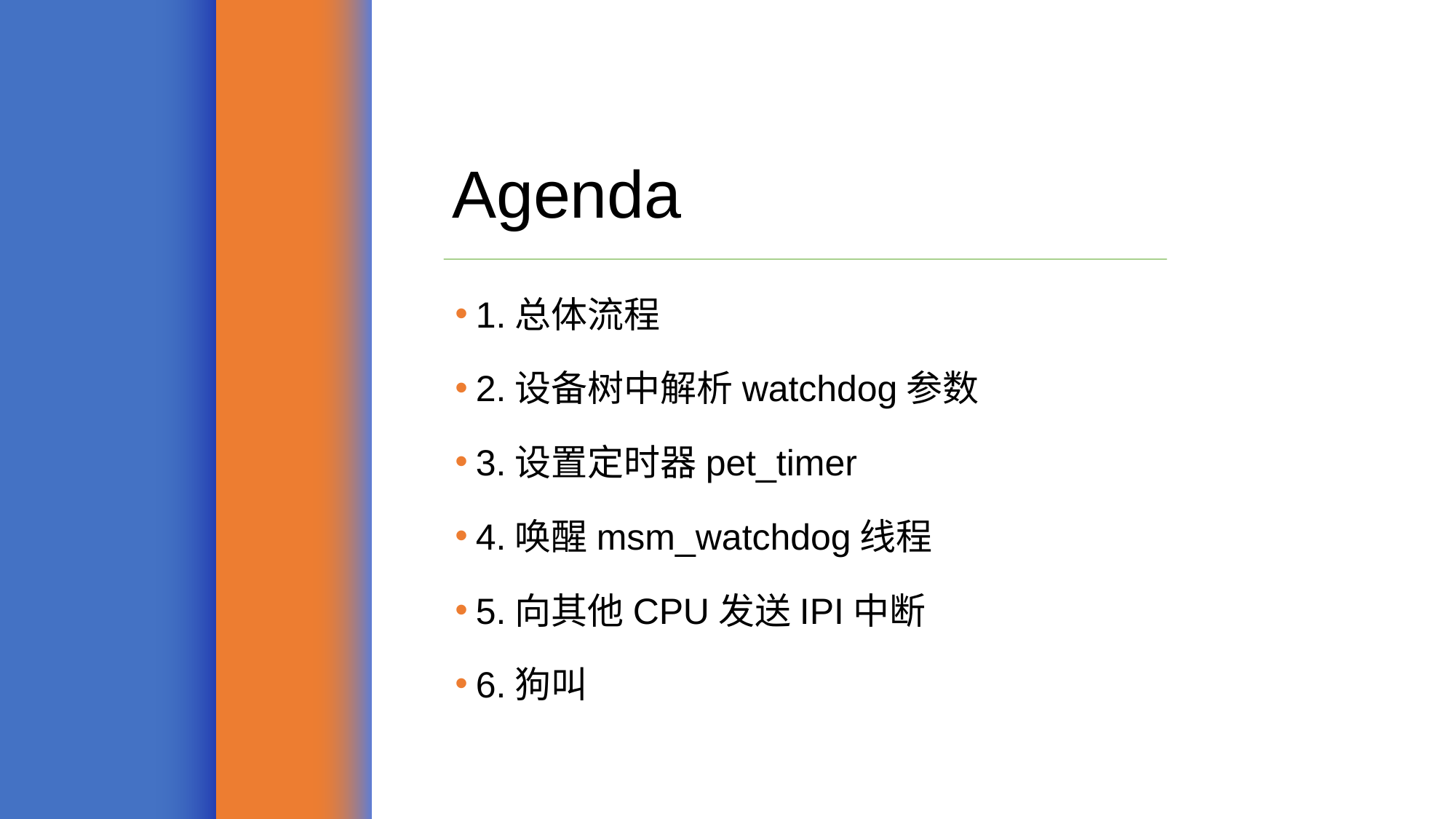

# Agenda
1.总体流程
2.设备树中解析watchdog参数
3.设置定时器pet_timer
4.唤醒msm_watchdog线程
5.向其他CPU发送IPI中断
6.狗叫